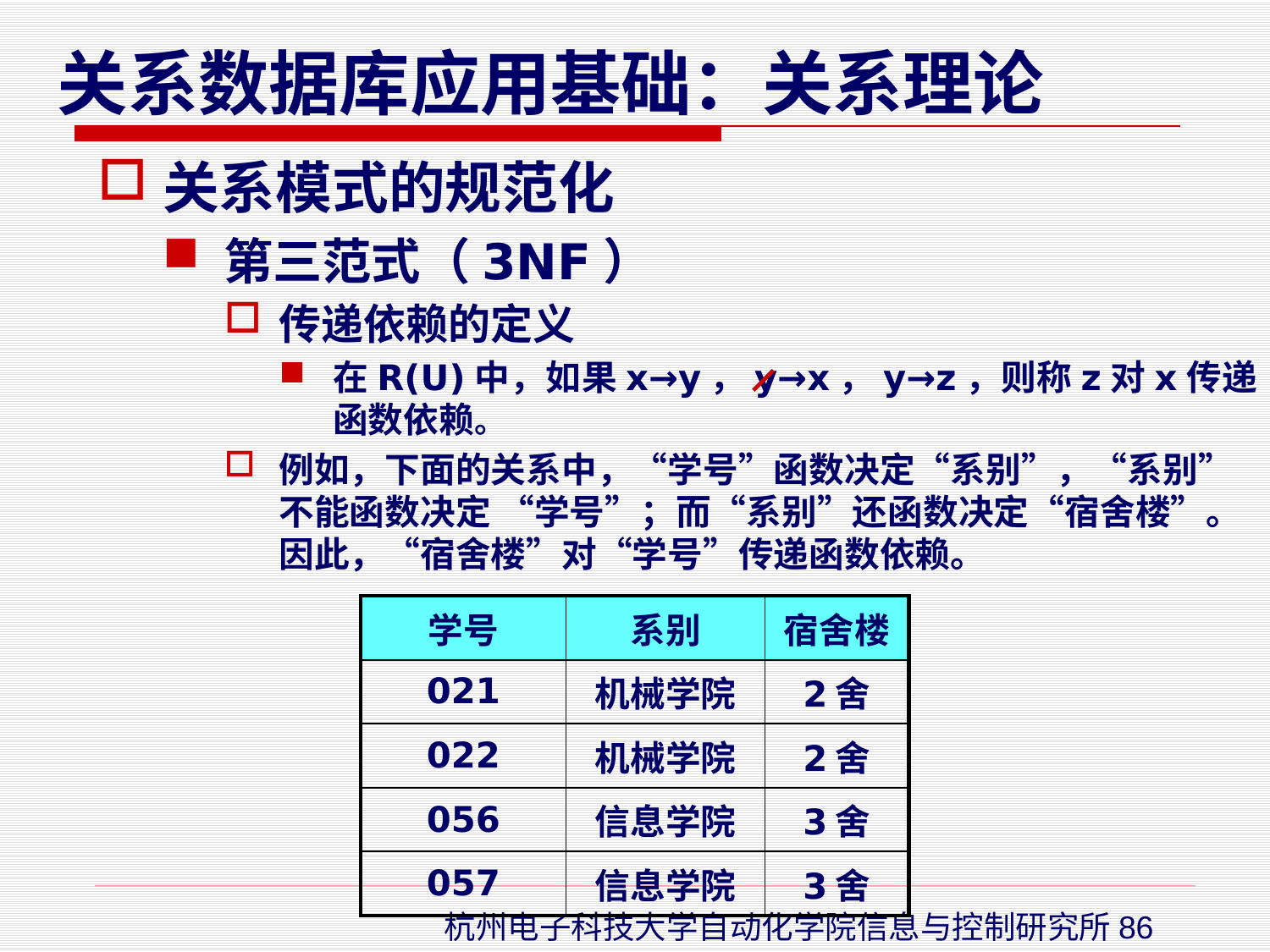

关系模式的规范化
第三范式（3NF）
传递依赖的定义
在R(U)中，如果x→y，y→x，y→z，则称z对x传递函数依赖。
例如，下面的关系中，“学号”函数决定“系别”，“系别” 不能函数决定 “学号”；而“系别”还函数决定“宿舍楼”。 因此，“宿舍楼”对“学号”传递函数依赖。

| 学号 | 系别 | 宿舍楼 |
| --- | --- | --- |
| 021 | 机械学院 | 2舍 |
| 022 | 机械学院 | 2舍 |
| 056 | 信息学院 | 3舍 |
| 057 | 信息学院 | 3舍 |